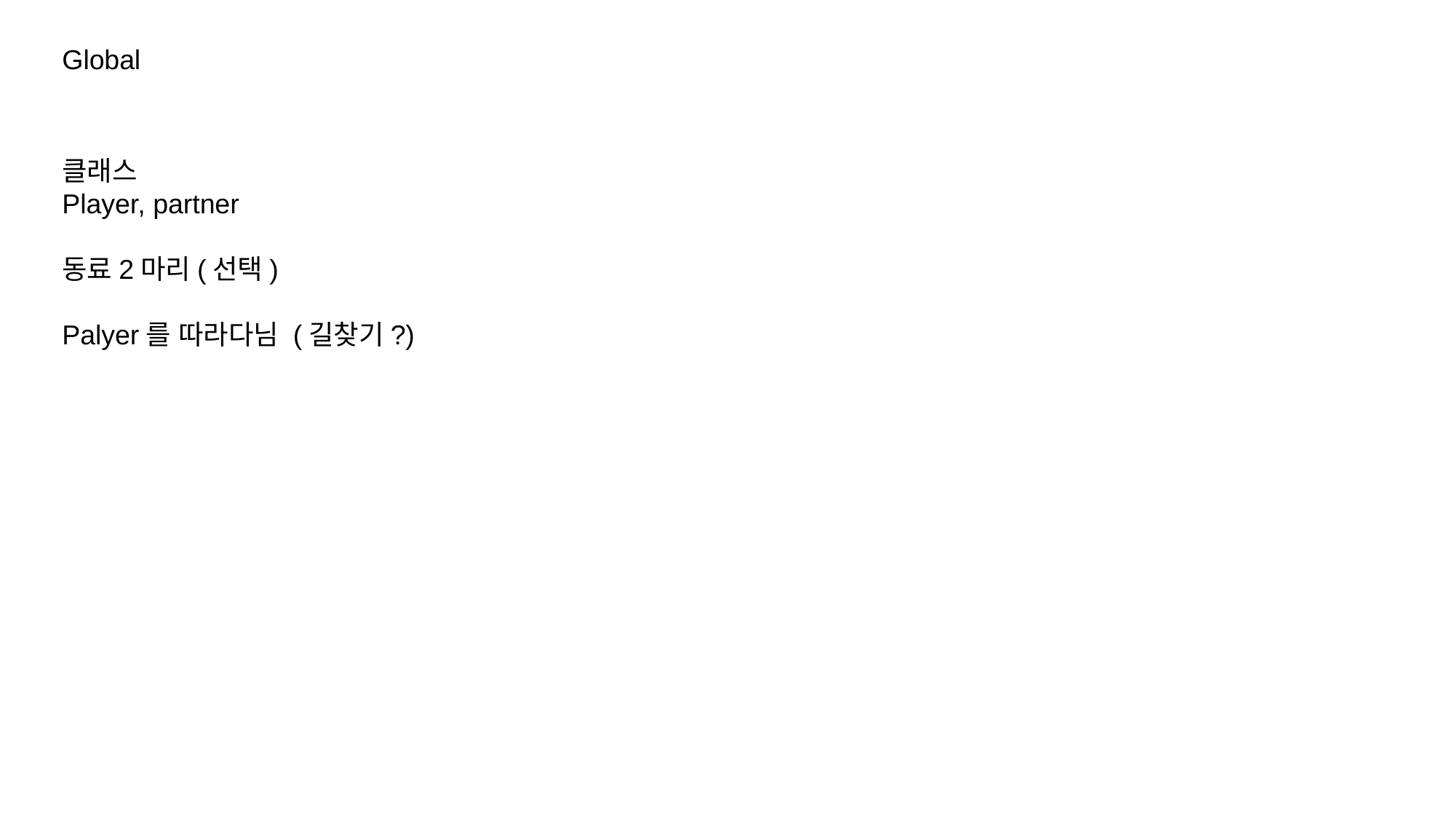

Global
클래스
Player, partner

동료2마리(선택)

Palyer를 따라다님 (길찾기?)